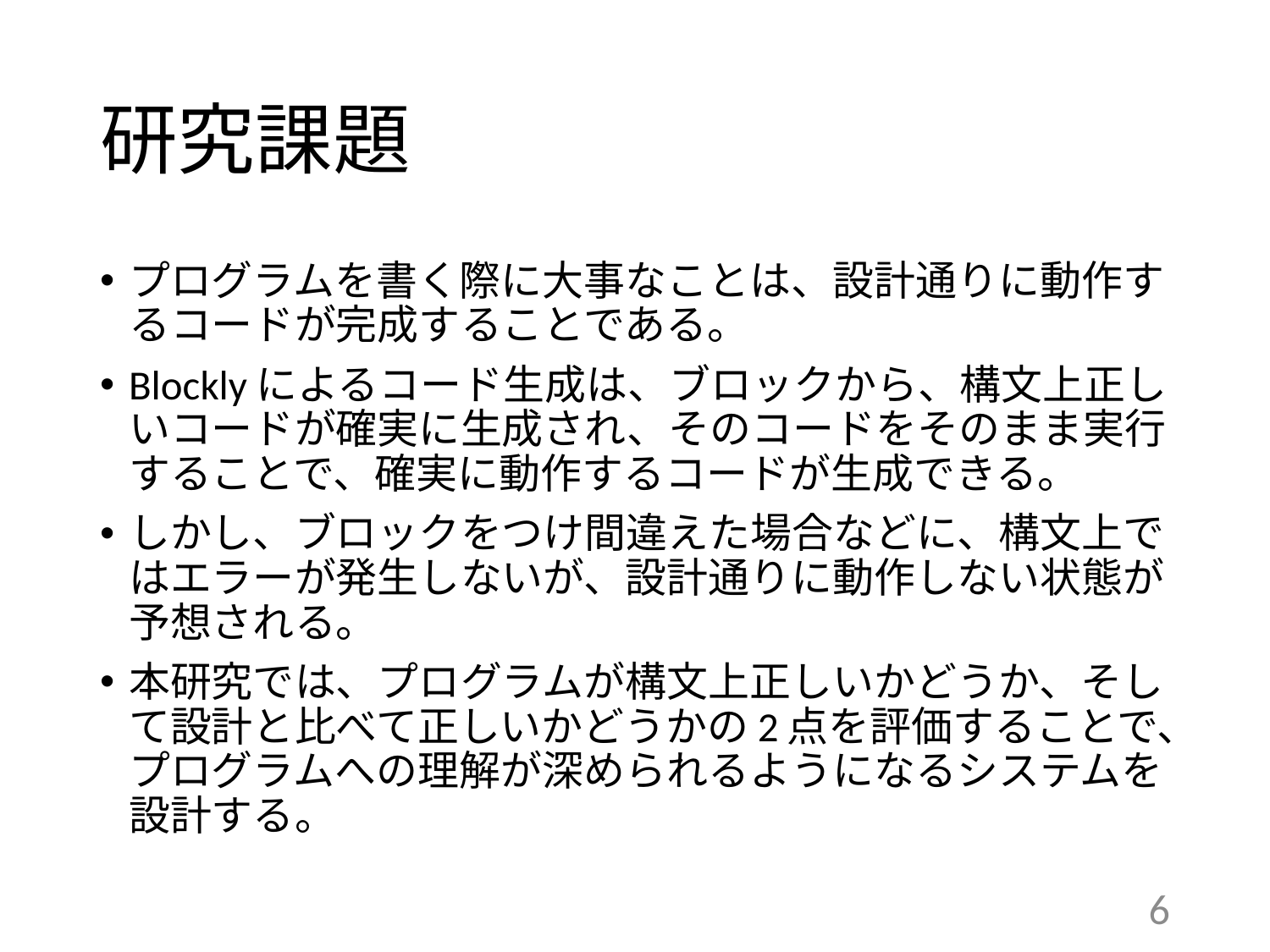

# 研究課題
プログラムを書く際に大事なことは、設計通りに動作するコードが完成することである。
Blocklyによるコード生成は、ブロックから、構文上正しいコードが確実に生成され、そのコードをそのまま実行することで、確実に動作するコードが生成できる。
しかし、ブロックをつけ間違えた場合などに、構文上ではエラーが発生しないが、設計通りに動作しない状態が予想される。
本研究では、プログラムが構文上正しいかどうか、そして設計と比べて正しいかどうかの2点を評価することで、プログラムへの理解が深められるようになるシステムを設計する。

6